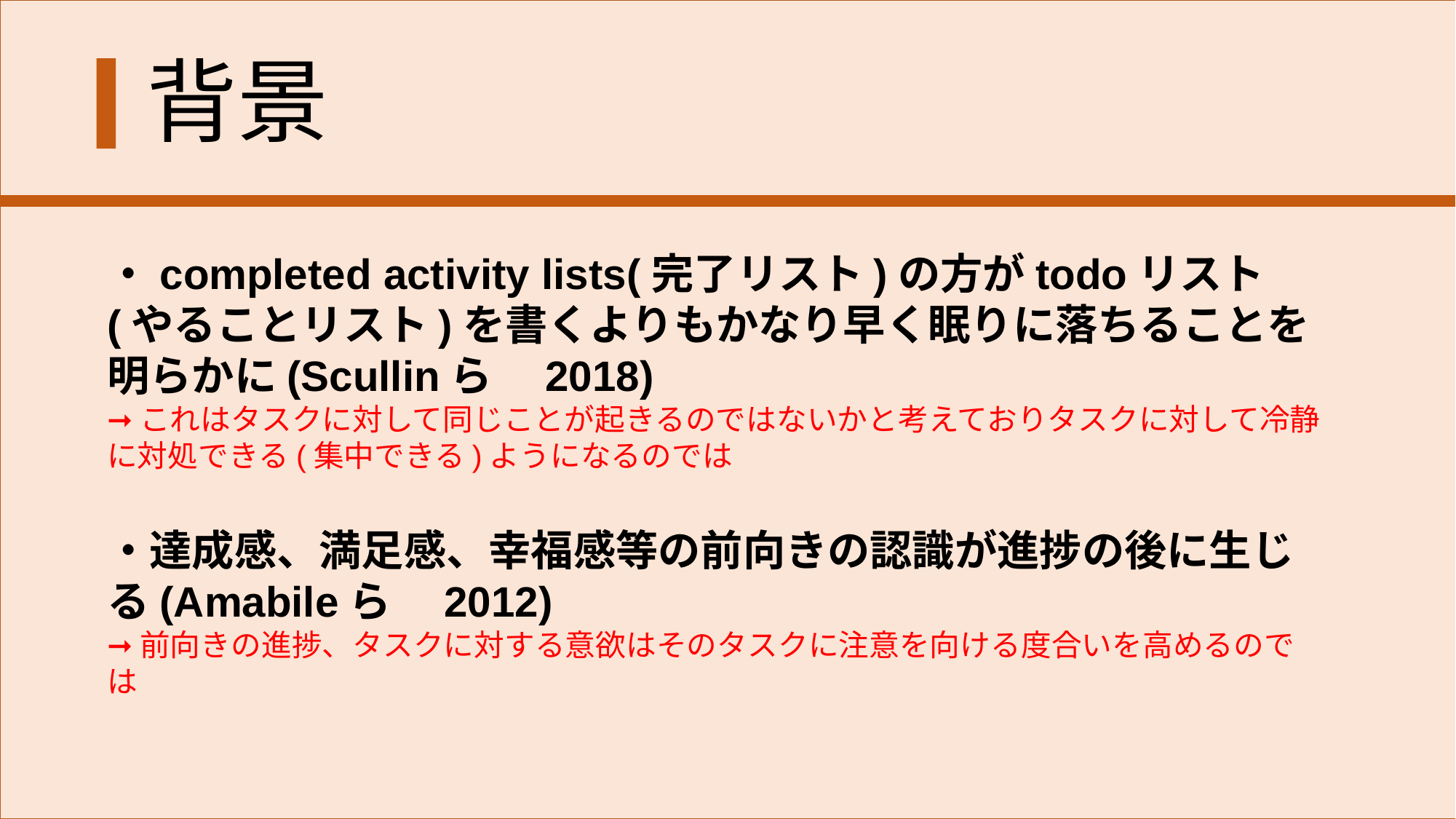

背景

・completed activity lists(完了リスト)の方がtodoリスト(やることリスト)を書くよりもかなり早く眠りに落ちることを明らかに(Scullinら　2018)
➞これはタスクに対して同じことが起きるのではないかと考えておりタスクに対して冷静に対処できる(集中できる)ようになるのでは

・達成感、満足感、幸福感等の前向きの認識が進捗の後に生じる(Amabileら　2012)
➞前向きの進捗、タスクに対する意欲はそのタスクに注意を向ける度合いを高めるのでは